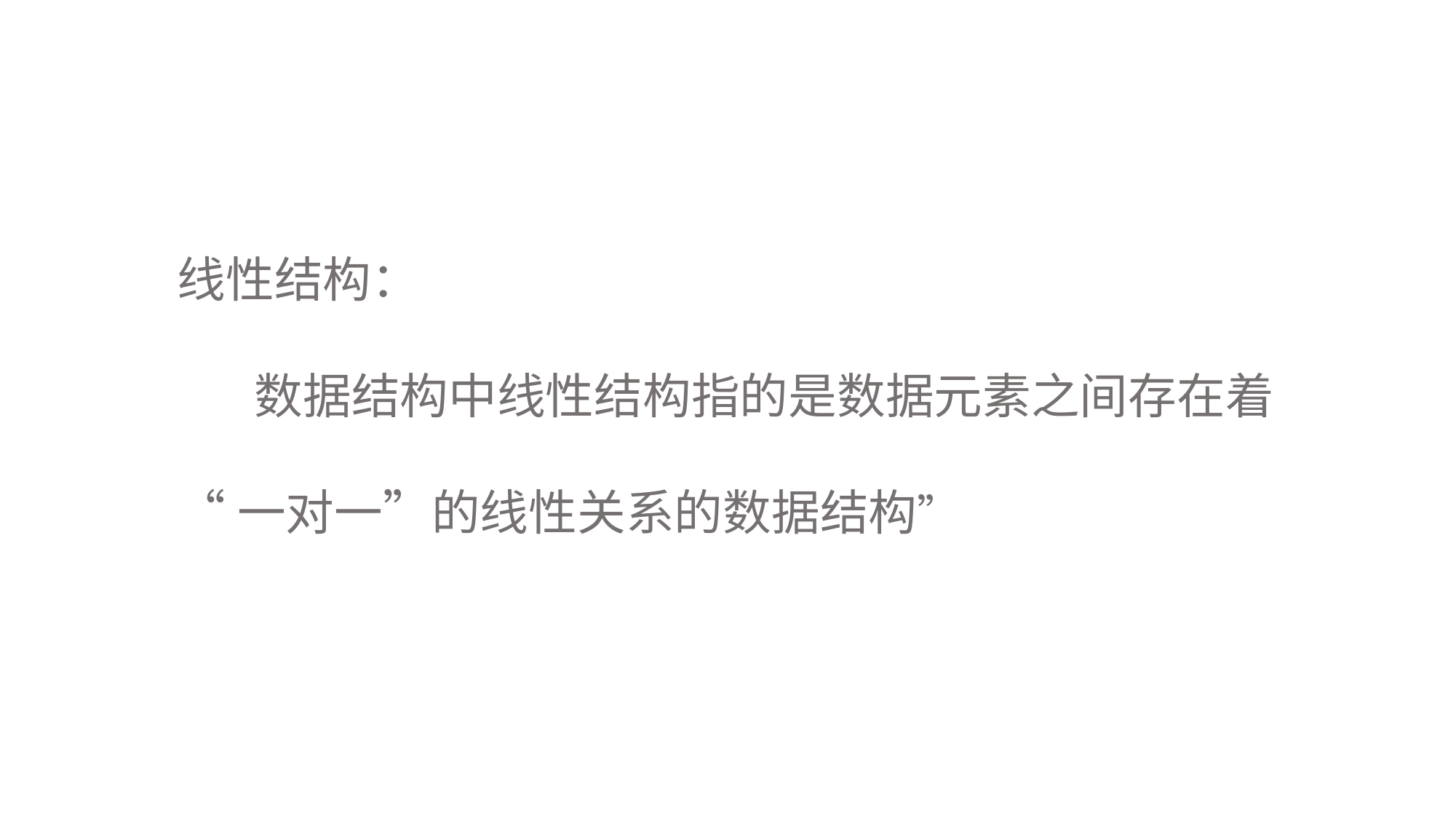

线性结构：

      数据结构中线性结构指的是数据元素之间存在着

“一对一”的线性关系的数据结构”